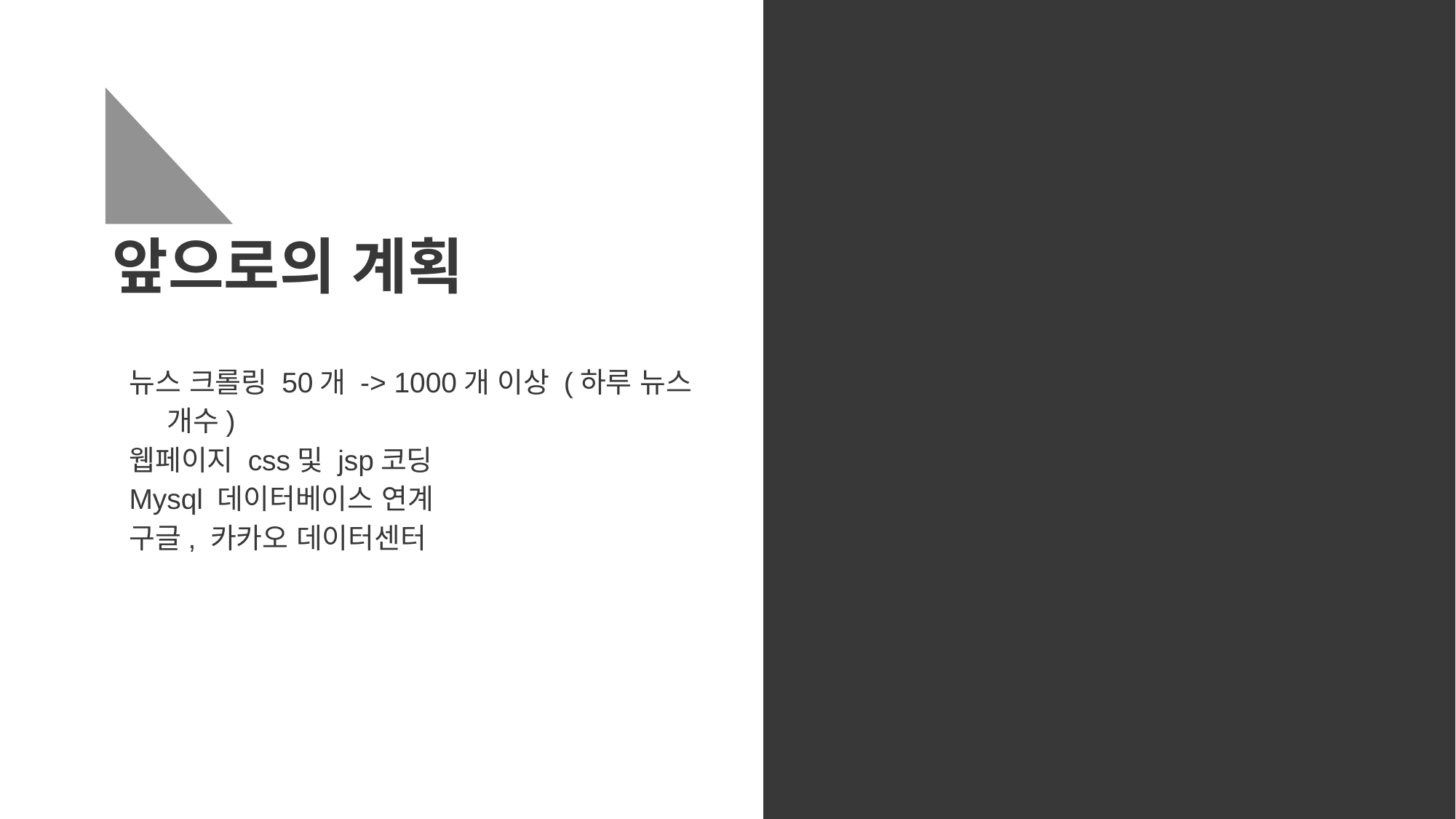

# 앞으로의 계획
뉴스 크롤링 50개 -> 1000개 이상 (하루 뉴스 개수)
웹페이지 css및 jsp코딩
Mysql 데이터베이스 연계
구글, 카카오 데이터센터